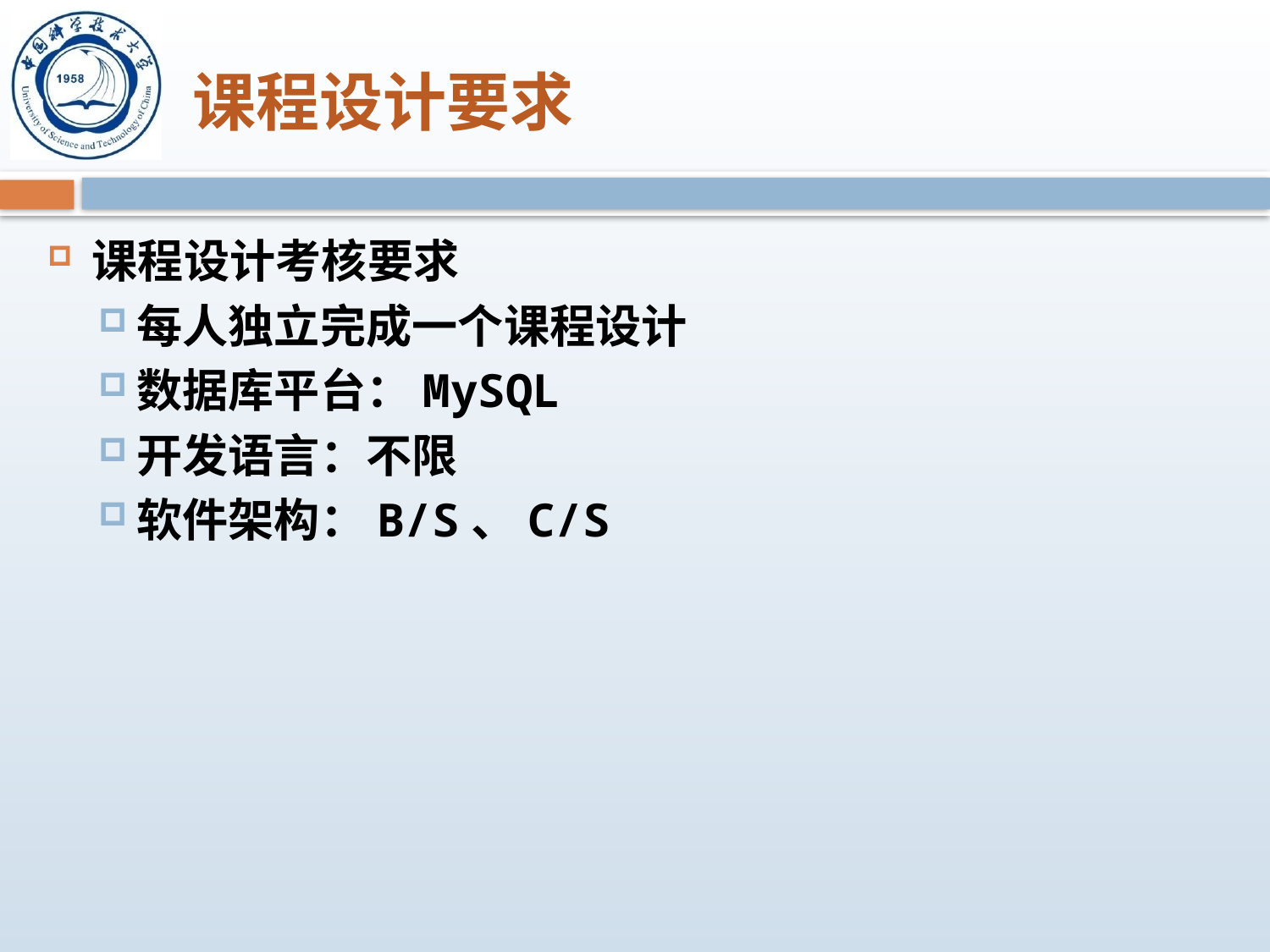

# 课程设计要求
课程设计考核要求
每人独立完成一个课程设计
数据库平台：MySQL
开发语言：不限
软件架构：B/S、C/S